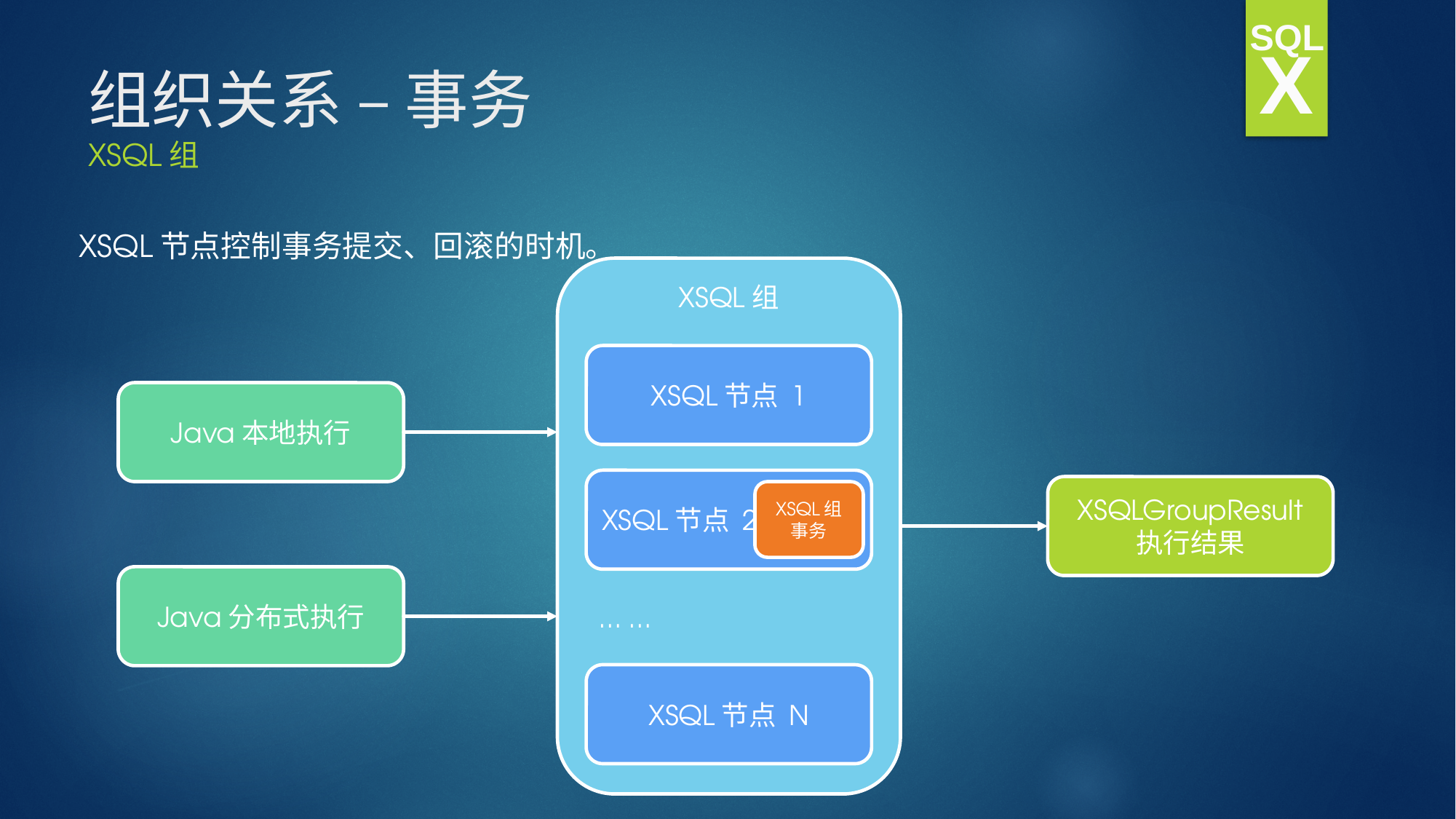

SQL
X
# 组织关系 – 事务 XSQL组
XSQL节点控制事务提交、回滚的时机。
XSQL组
XSQL节点 1
Java本地执行
XSQL节点 2
XSQLGroupResult
执行结果
XSQL组
事务
Java分布式执行
… …
XSQL节点 N